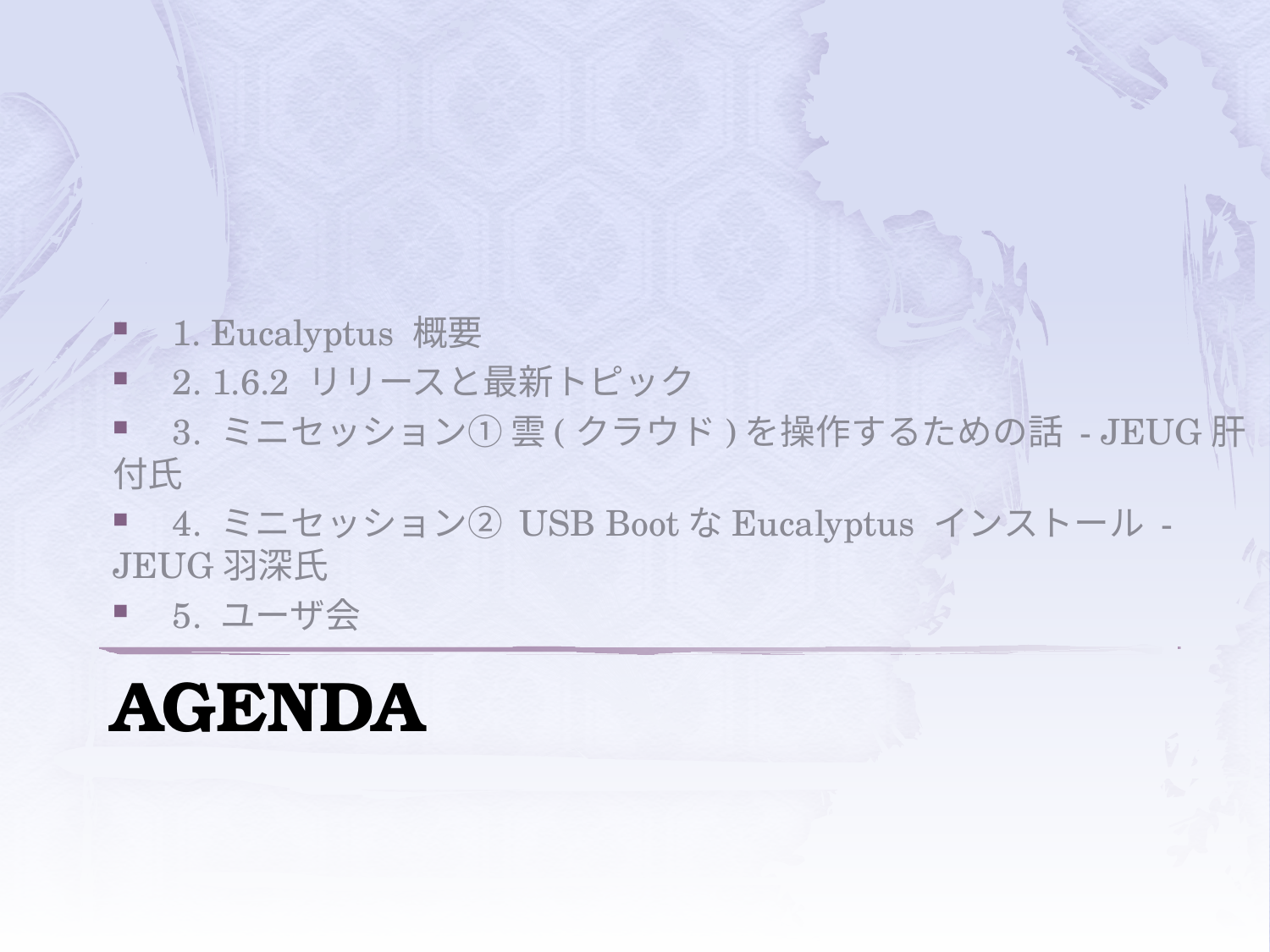

1. Eucalyptus 概要
　2. 1.6.2 リリースと最新トピック
　3. ミニセッション① 雲(クラウド)を操作するための話 - JEUG肝付氏
　4. ミニセッション② USB BootなEucalyptus インストール - JEUG羽深氏
　5. ユーザ会
# Agenda